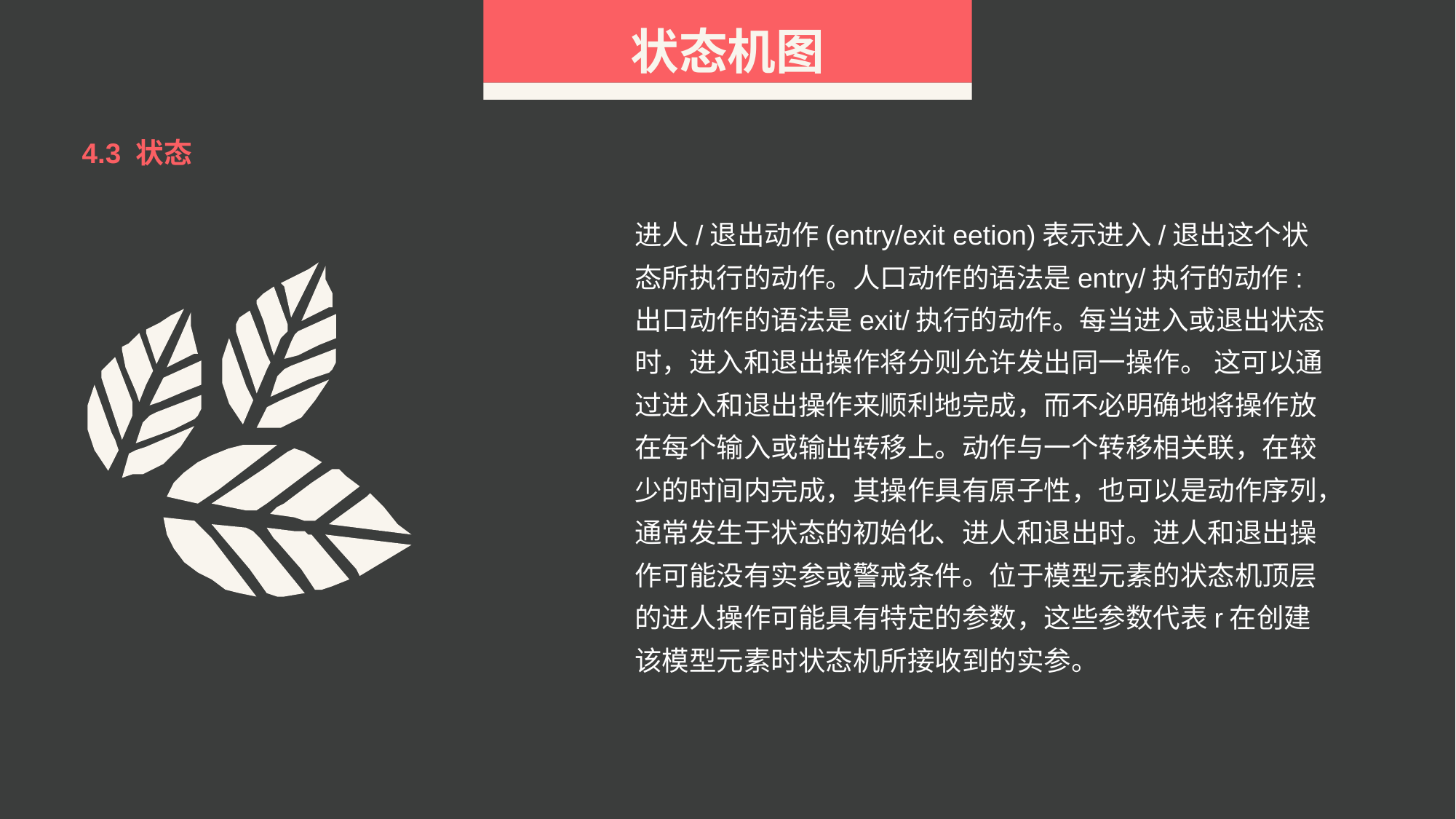

状态机图
4.3 状态
进人/退出动作(entry/exit eetion)表示进入/退出这个状态所执行的动作。人口动作的语法是entry/执行的动作:出口动作的语法是exit/执行的动作。每当进入或退出状态时，进入和退出操作将分则允许发出同一操作。 这可以通过进入和退出操作来顺利地完成，而不必明确地将操作放在每个输入或输出转移上。动作与一个转移相关联，在较少的时间内完成，其操作具有原子性，也可以是动作序列，通常发生于状态的初始化、进人和退出时。进人和退出操作可能没有实参或警戒条件。位于模型元素的状态机顶层的进人操作可能具有特定的参数，这些参数代表r在创建该模型元素时状态机所接收到的实参。